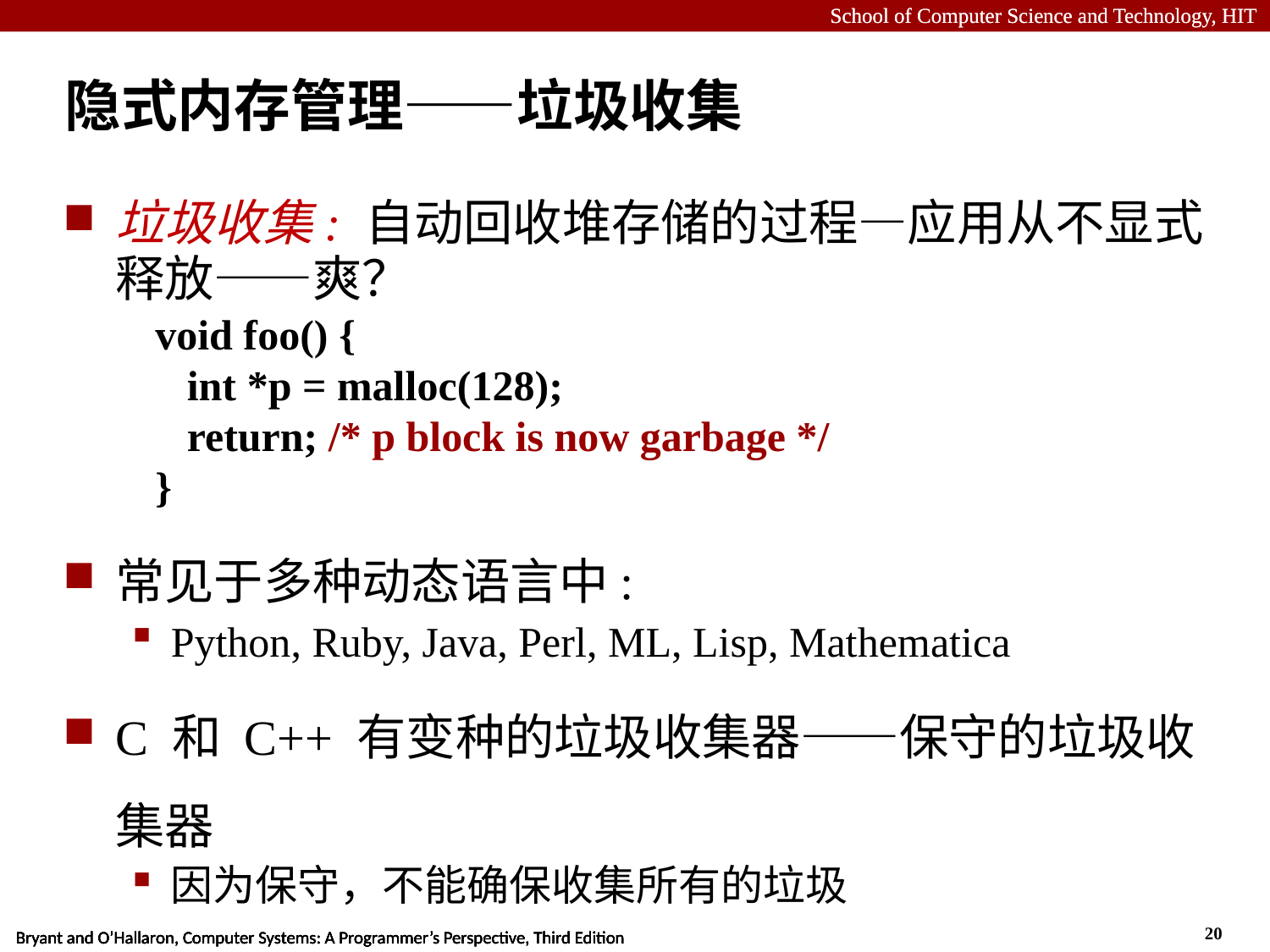

# 隐式内存管理——垃圾收集
垃圾收集: 自动回收堆存储的过程—应用从不显式释放——爽？
void foo() {
   int *p = malloc(128);
   return; /* p block is now garbage */
}
常见于多种动态语言中:
Python, Ruby, Java, Perl, ML, Lisp, Mathematica
C 和 C++ 有变种的垃圾收集器——保守的垃圾收集器
因为保守，不能确保收集所有的垃圾